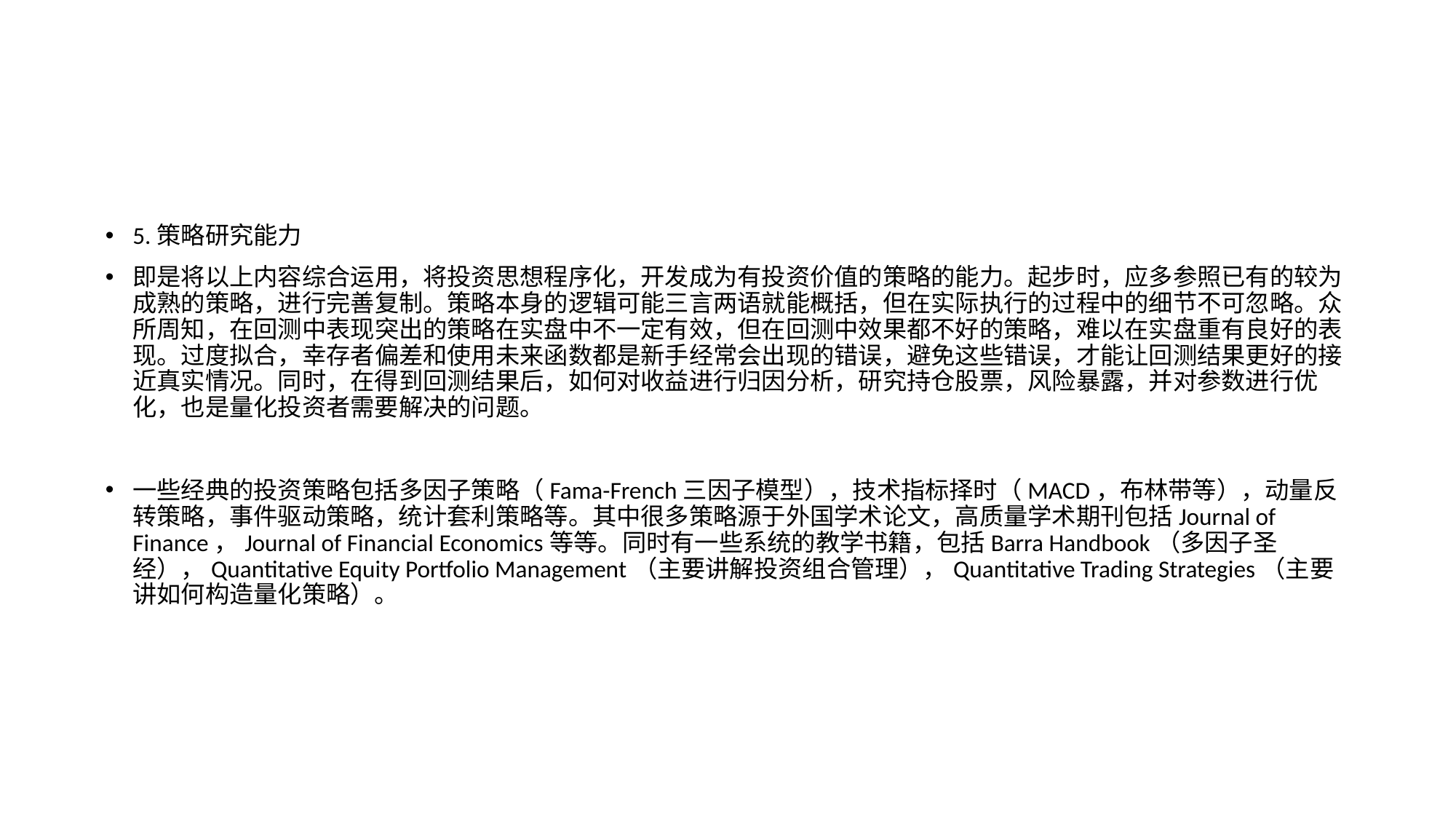

#
5.策略研究能力
即是将以上内容综合运用，将投资思想程序化，开发成为有投资价值的策略的能力。起步时，应多参照已有的较为成熟的策略，进行完善复制。策略本身的逻辑可能三言两语就能概括，但在实际执行的过程中的细节不可忽略。众所周知，在回测中表现突出的策略在实盘中不一定有效，但在回测中效果都不好的策略，难以在实盘重有良好的表现。过度拟合，幸存者偏差和使用未来函数都是新手经常会出现的错误，避免这些错误，才能让回测结果更好的接近真实情况。同时，在得到回测结果后，如何对收益进行归因分析，研究持仓股票，风险暴露，并对参数进行优化，也是量化投资者需要解决的问题。

一些经典的投资策略包括多因子策略（Fama-French三因子模型），技术指标择时（MACD，布林带等），动量反转策略，事件驱动策略，统计套利策略等。其中很多策略源于外国学术论文，高质量学术期刊包括Journal of Finance，Journal of Financial Economics等等。同时有一些系统的教学书籍，包括Barra Handbook（多因子圣经），Quantitative Equity Portfolio Management（主要讲解投资组合管理），Quantitative Trading Strategies（主要讲如何构造量化策略）。